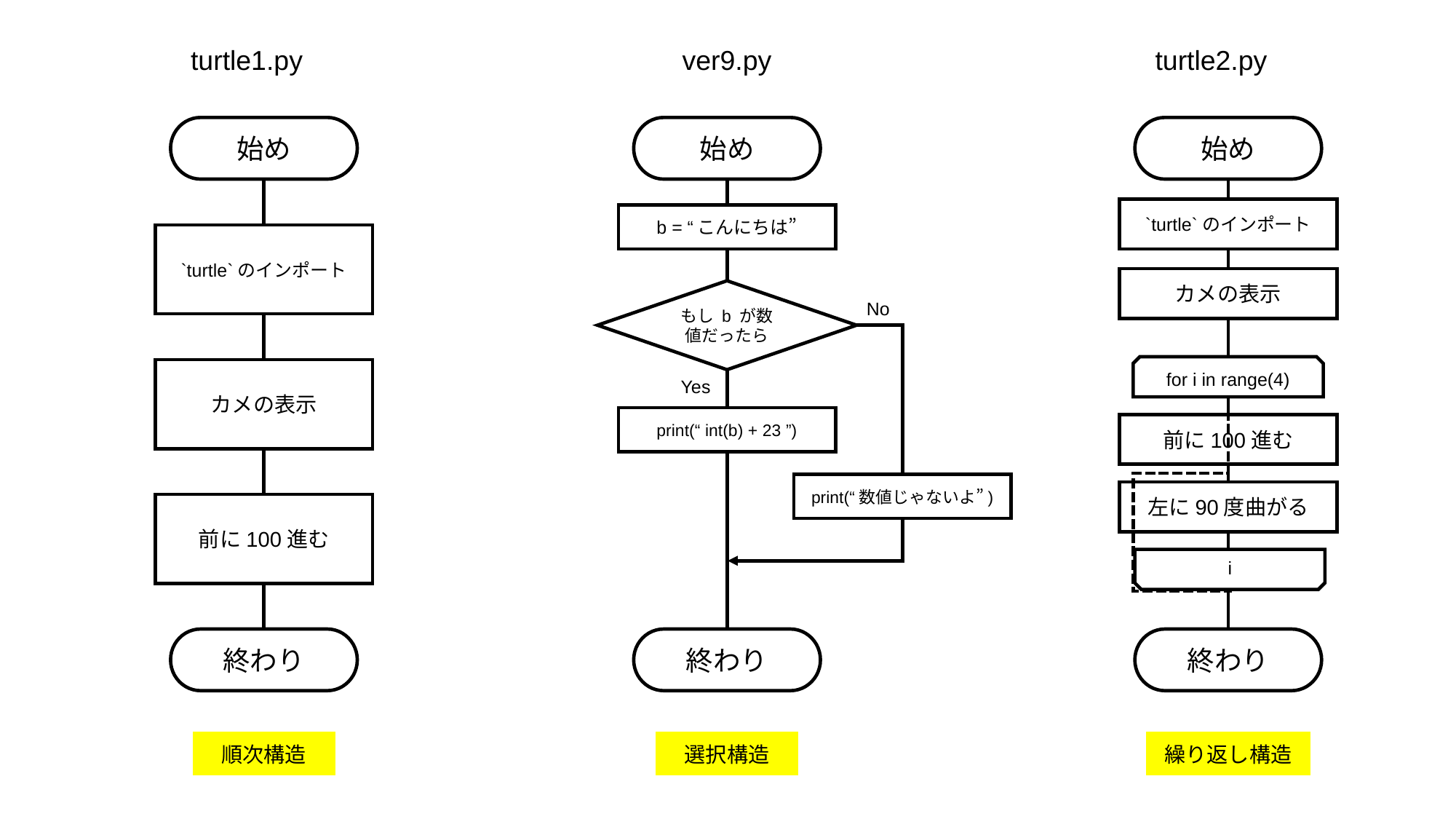

turtle1.py
ver9.py
turtle2.py
始め
始め
始め
`turtle`のインポート
b = “こんにちは”
`turtle`のインポート
カメの表示
もし b が数値だったら
No
for i in range(4)
カメの表示
Yes
print(“ int(b) + 23 ”)
前に100進む
print(“数値じゃないよ”)
左に90度曲がる
前に100進む
i
終わり
終わり
終わり
順次構造
選択構造
繰り返し構造